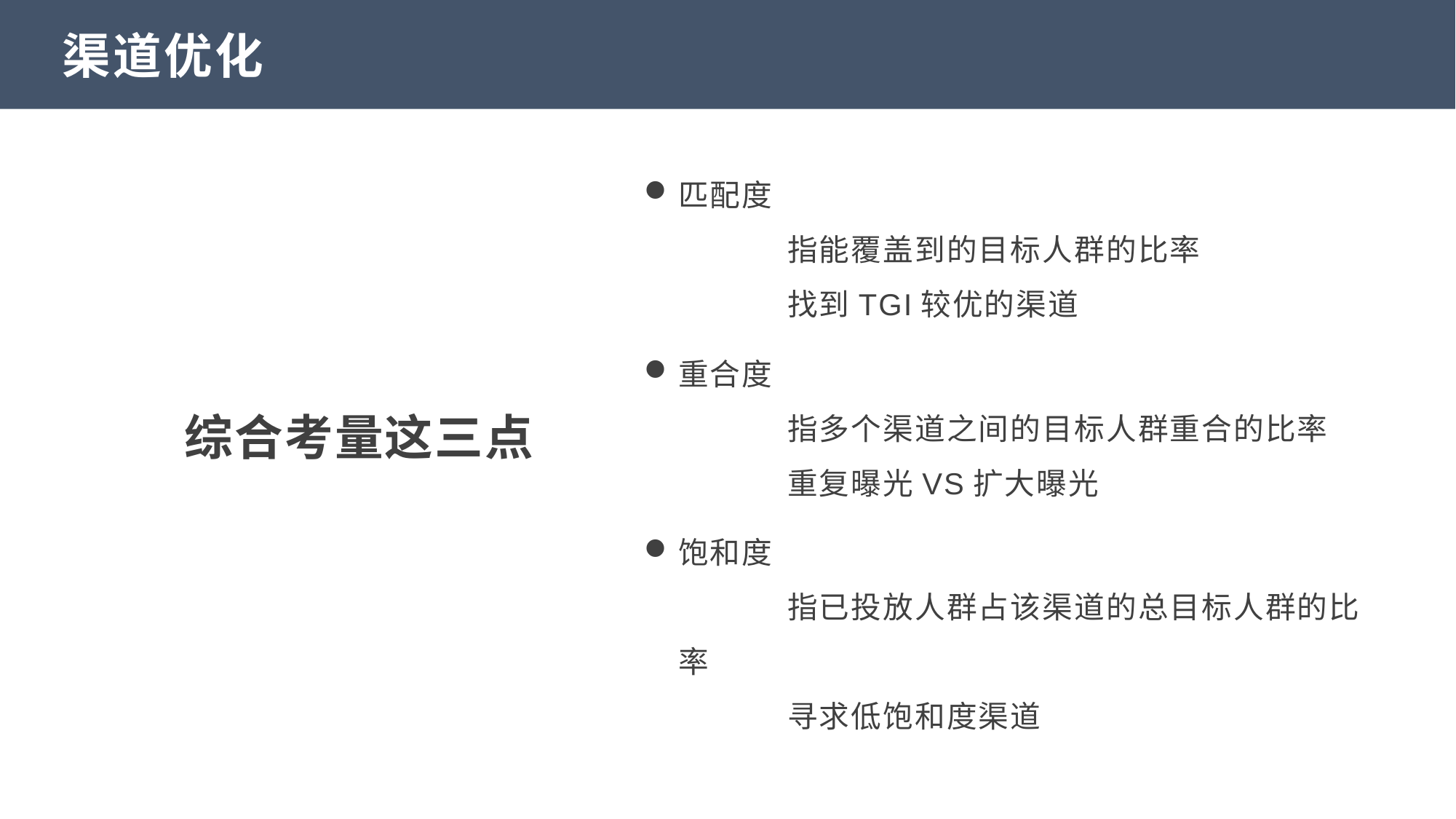

渠道优化
综合考量这三点
匹配度
	指能覆盖到的目标人群的比率
	找到TGI较优的渠道
重合度
	指多个渠道之间的目标人群重合的比率
	重复曝光VS扩大曝光
饱和度
	指已投放人群占该渠道的总目标人群的比率
	寻求低饱和度渠道